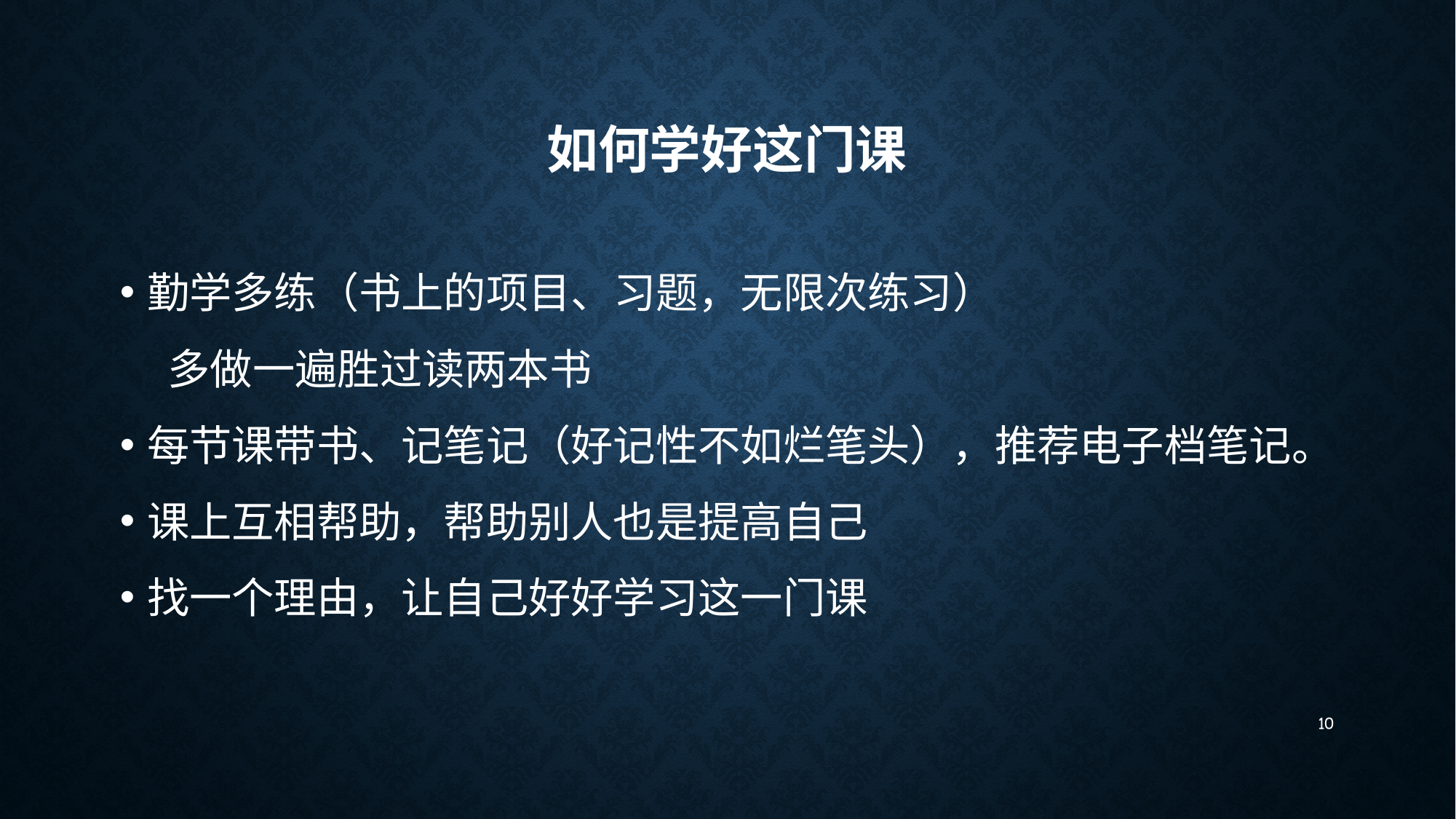

# 如何学好这门课
勤学多练（书上的项目、习题，无限次练习）
    多做一遍胜过读两本书
每节课带书、记笔记（好记性不如烂笔头），推荐电子档笔记。
课上互相帮助，帮助别人也是提高自己
找一个理由，让自己好好学习这一门课
10